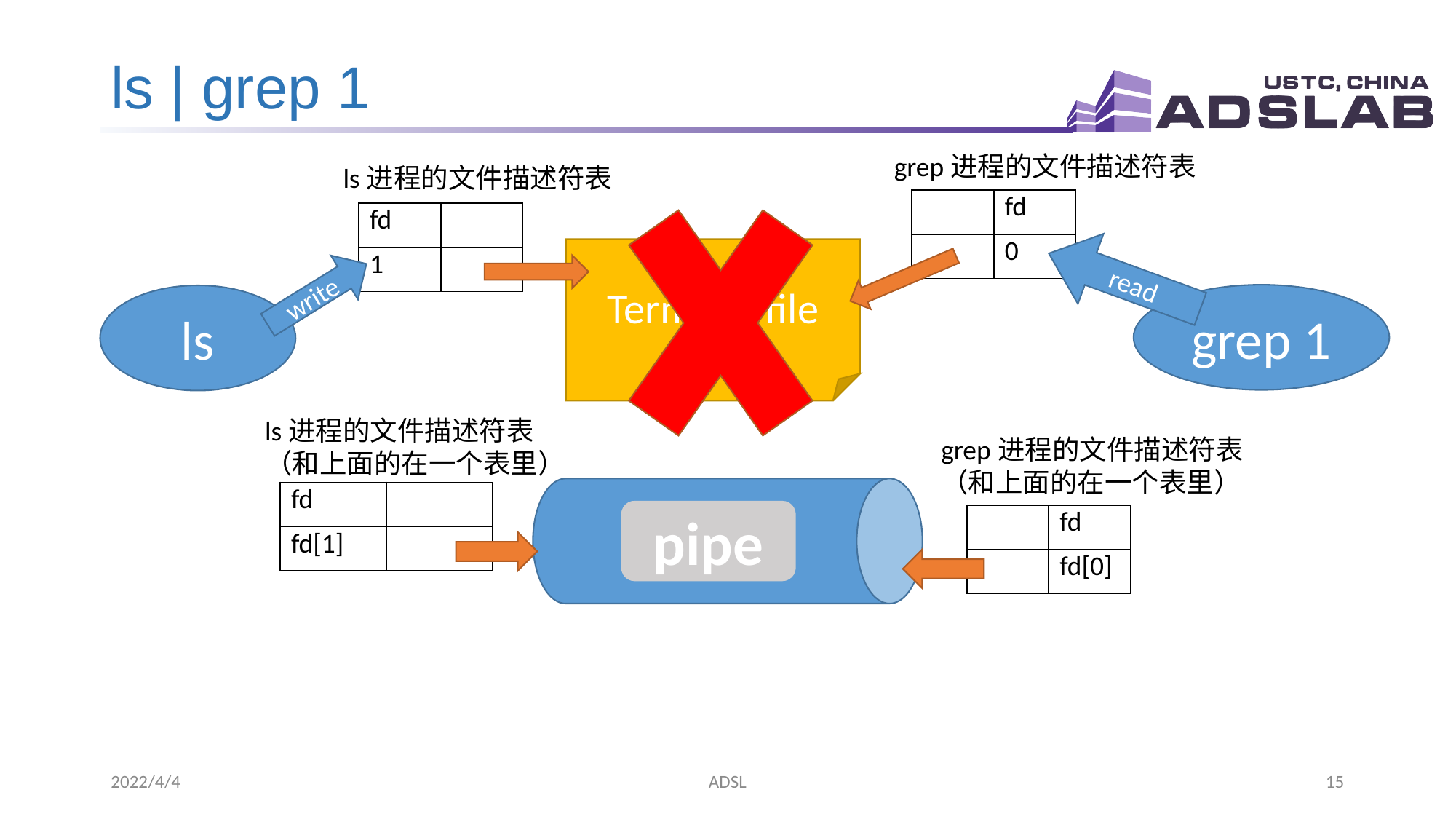

# ls | grep 1

grep进程的文件描述符表
ls进程的文件描述符表
|  | fd |
| --- | --- |
|  | 0 |
| fd |  |
| --- | --- |
| 1 |  |

Terminal file
read

write
grep 1
ls

ls进程的文件描述符表
（和上面的在一个表里）
grep进程的文件描述符表
（和上面的在一个表里）
| fd |  |
| --- | --- |
| fd[1] |  |
pipe
|  | fd |
| --- | --- |
|  | fd[0] |

2022/4/4
ADSL
15